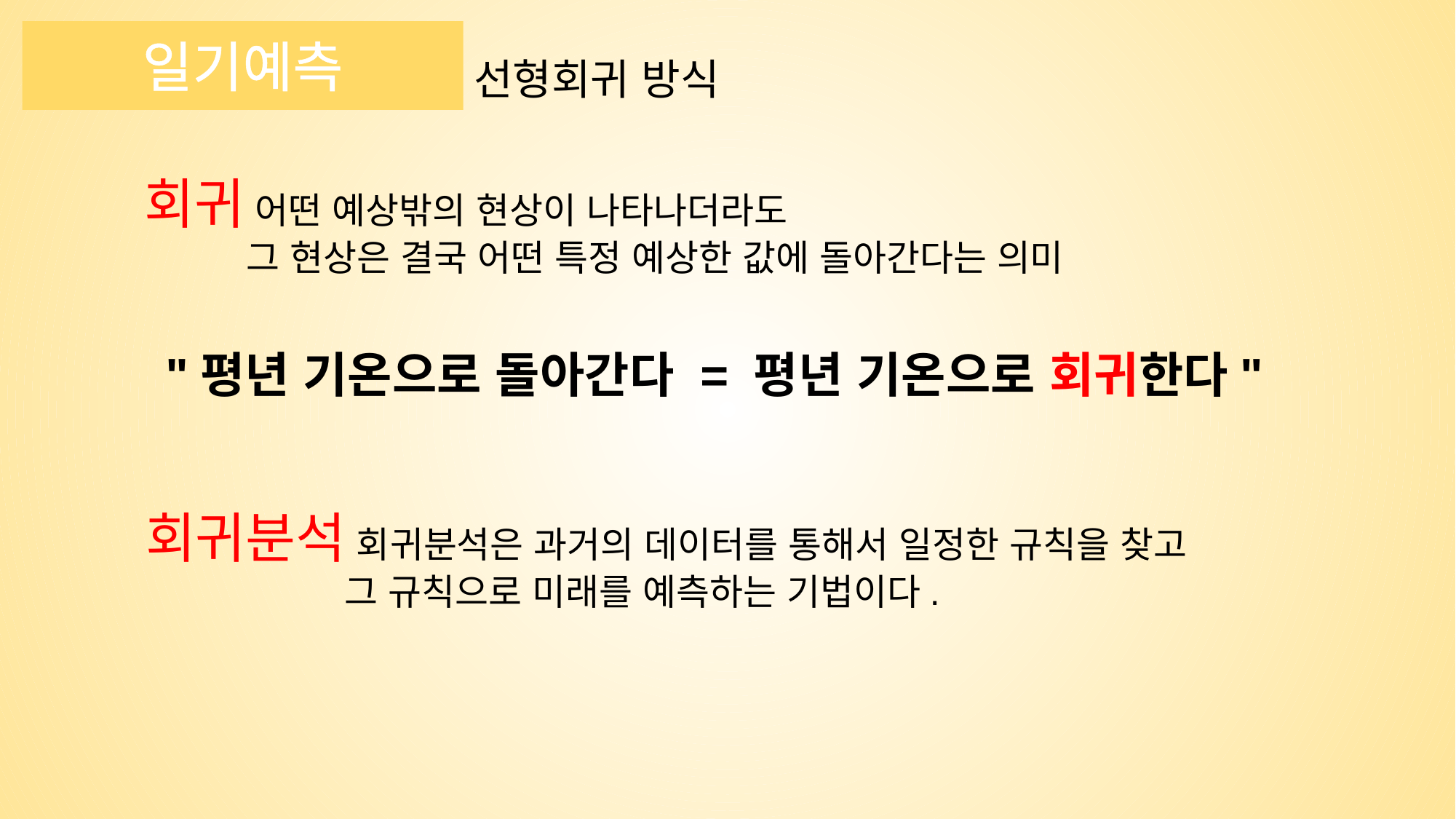

일기예측
선형회귀 방식
회귀 어떤 예상밖의 현상이 나타나더라도
          그 현상은 결국 어떤 특정 예상한 값에 돌아간다는 의미
"평년 기온으로 돌아간다 = 평년 기온으로 회귀한다"
회귀분석 회귀분석은 과거의 데이터를 통해서 일정한 규칙을 찾고
	        그 규칙으로 미래를 예측하는 기법이다.